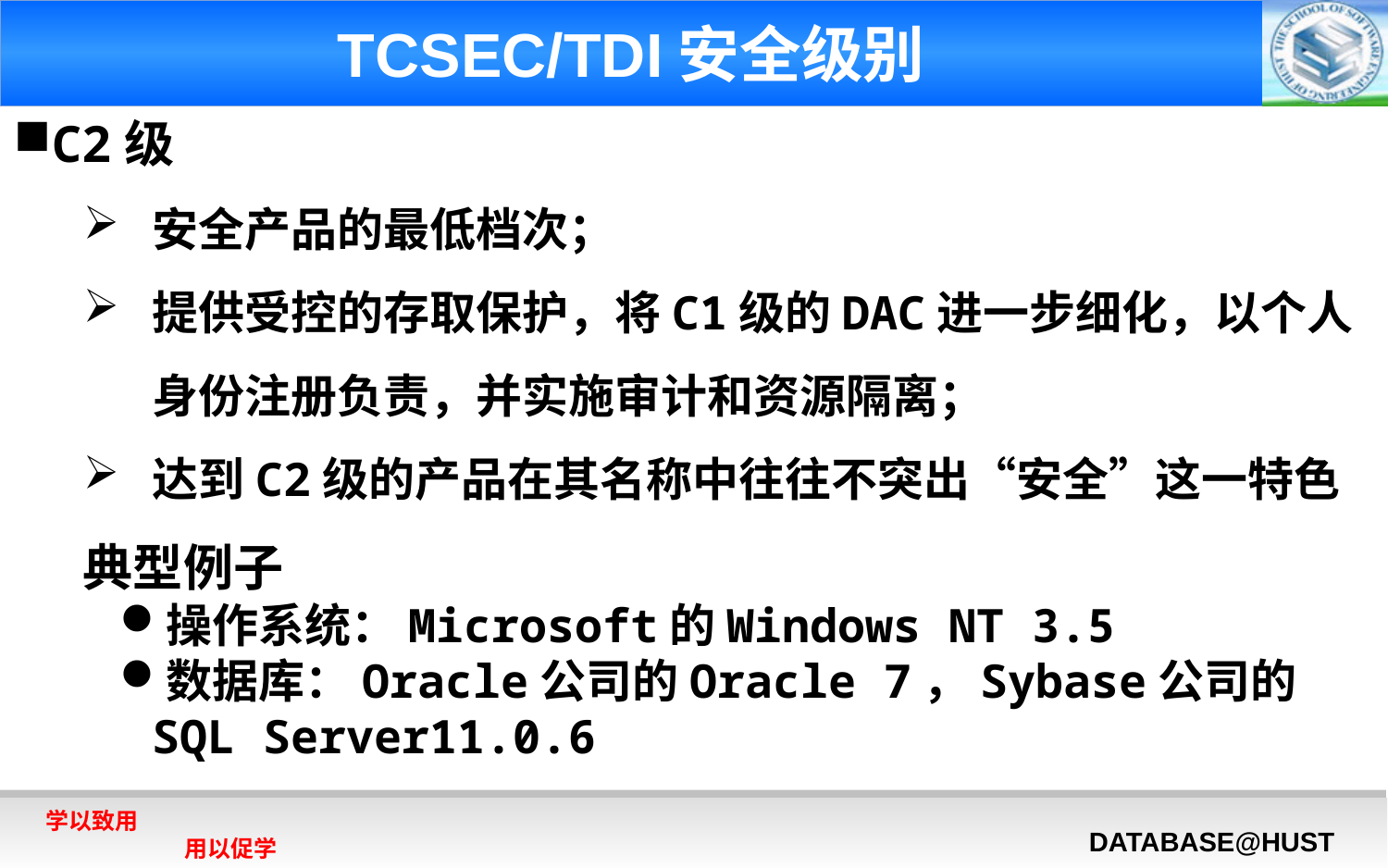

# TCSEC/TDI安全级别
C2级
安全产品的最低档次；
提供受控的存取保护，将C1级的DAC进一步细化，以个人身份注册负责，并实施审计和资源隔离；
达到C2级的产品在其名称中往往不突出“安全”这一特色
典型例子
操作系统：Microsoft的Windows NT 3.5
数据库：Oracle公司的Oracle 7，Sybase公司的SQL Server11.0.6